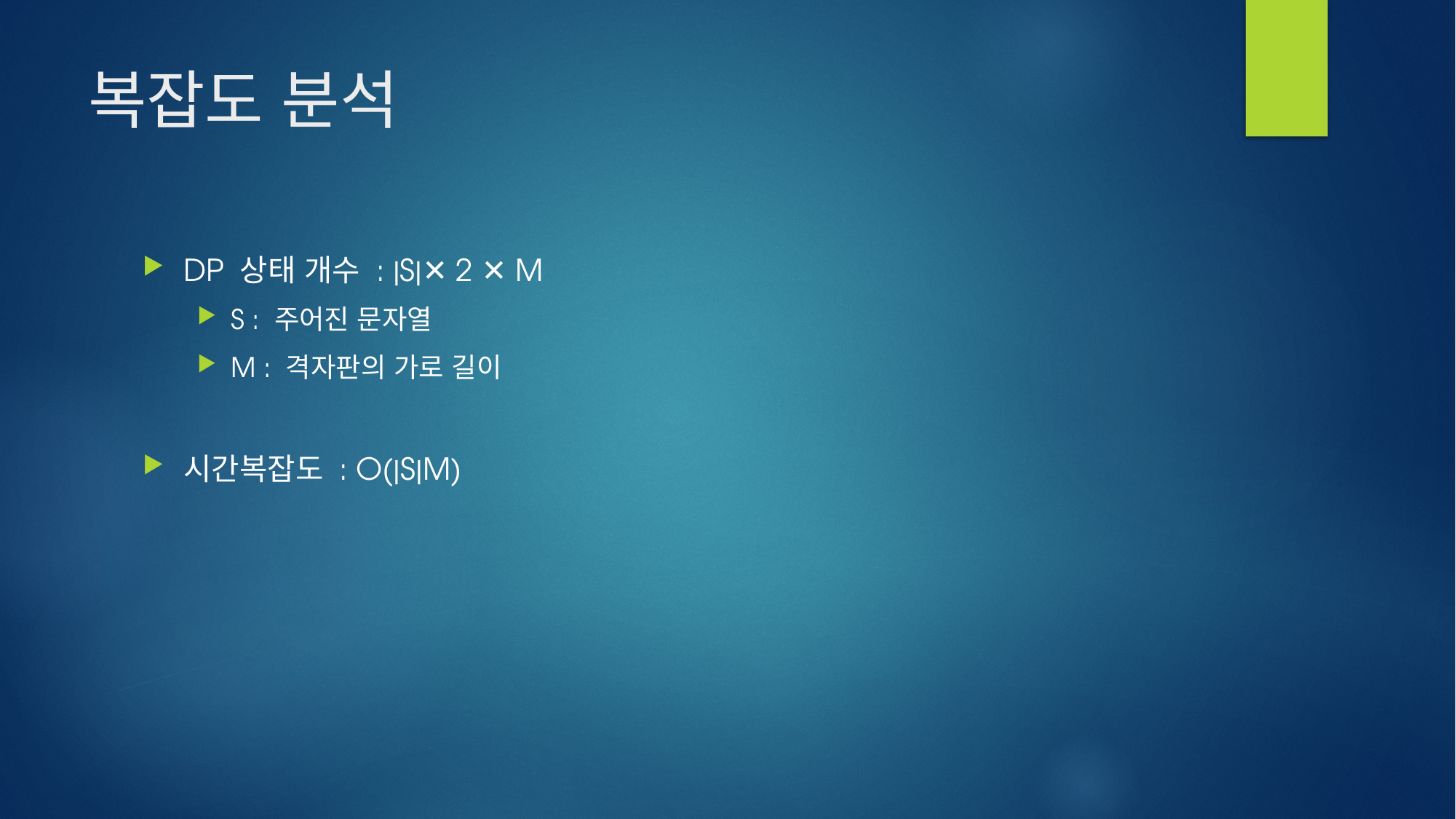

# 복잡도 분석
DP 상태 개수 : |S|✕ 2 ✕ M
S : 주어진 문자열
M : 격자판의 가로 길이

시간복잡도 : O(|S|M)